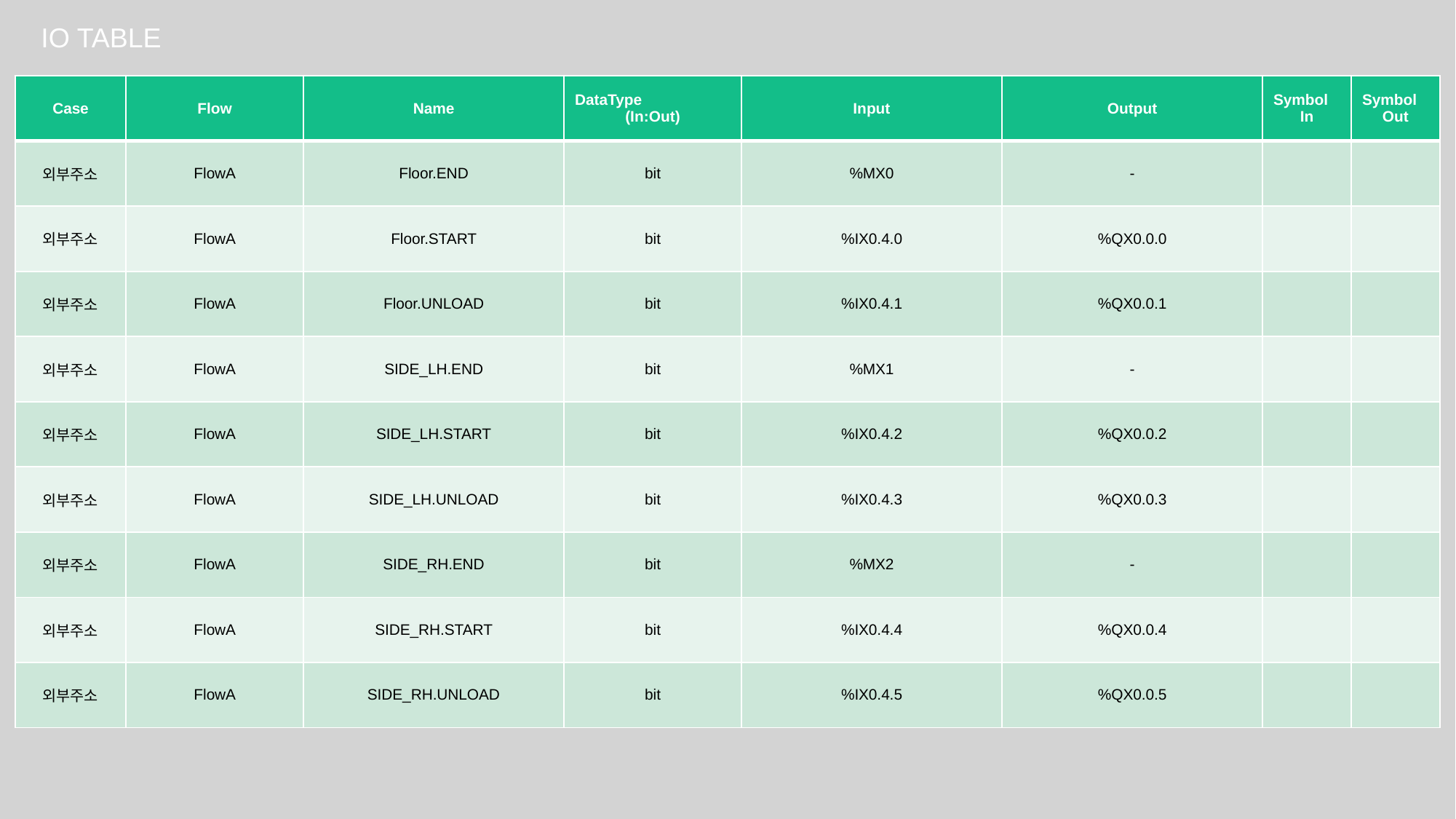

IO TABLE
| Case | Flow | Name | DataType (In:Out) | Input | Output | Symbol In | Symbol Out |
| --- | --- | --- | --- | --- | --- | --- | --- |
| 외부주소 | FlowA | Floor.END | bit | %MX0 | - |  |  |
| 외부주소 | FlowA | Floor.START | bit | %IX0.4.0 | %QX0.0.0 |  |  |
| 외부주소 | FlowA | Floor.UNLOAD | bit | %IX0.4.1 | %QX0.0.1 |  |  |
| 외부주소 | FlowA | SIDE\_LH.END | bit | %MX1 | - |  |  |
| 외부주소 | FlowA | SIDE\_LH.START | bit | %IX0.4.2 | %QX0.0.2 |  |  |
| 외부주소 | FlowA | SIDE\_LH.UNLOAD | bit | %IX0.4.3 | %QX0.0.3 |  |  |
| 외부주소 | FlowA | SIDE\_RH.END | bit | %MX2 | - |  |  |
| 외부주소 | FlowA | SIDE\_RH.START | bit | %IX0.4.4 | %QX0.0.4 |  |  |
| 외부주소 | FlowA | SIDE\_RH.UNLOAD | bit | %IX0.4.5 | %QX0.0.5 |  |  |